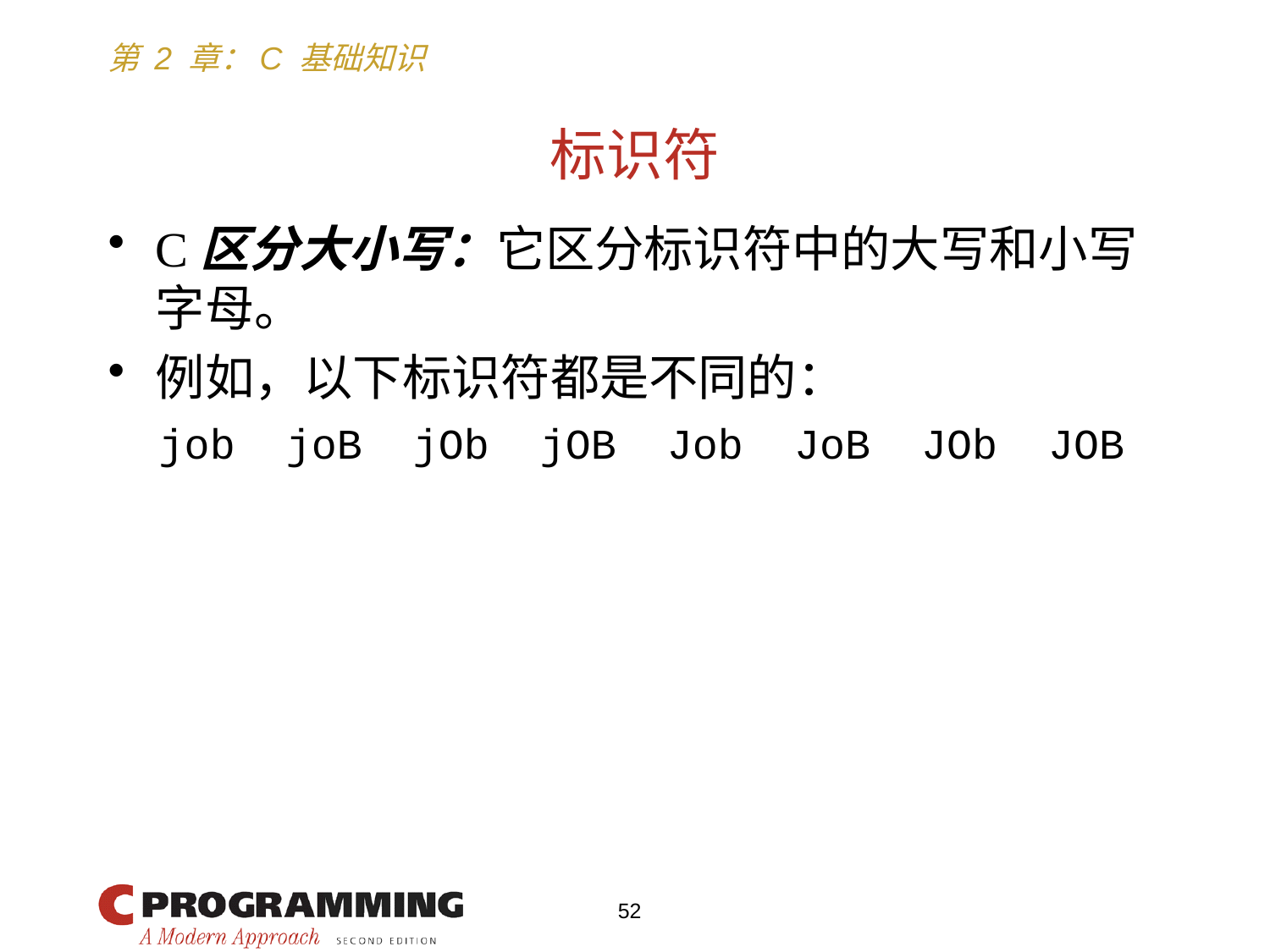

# 标识符
C区分大小写：它区分标识符中的大写和小写字母。
例如，以下标识符都是不同的：
  job  joB  jOb  jOB  Job  JoB  JOb  JOB
52